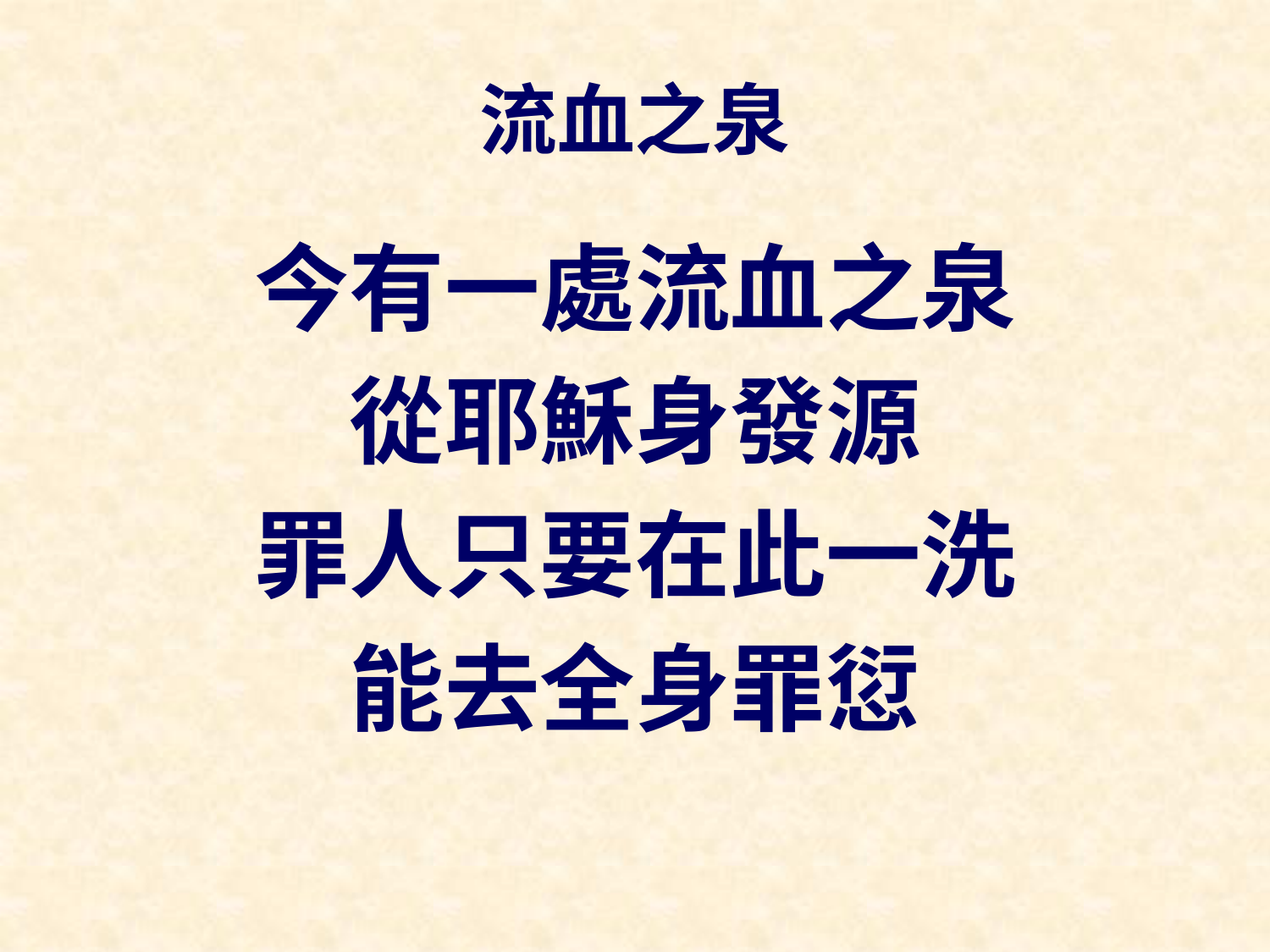

# 流血之泉
今有一處流血之泉
從耶穌身發源
罪人只要在此一洗
能去全身罪愆